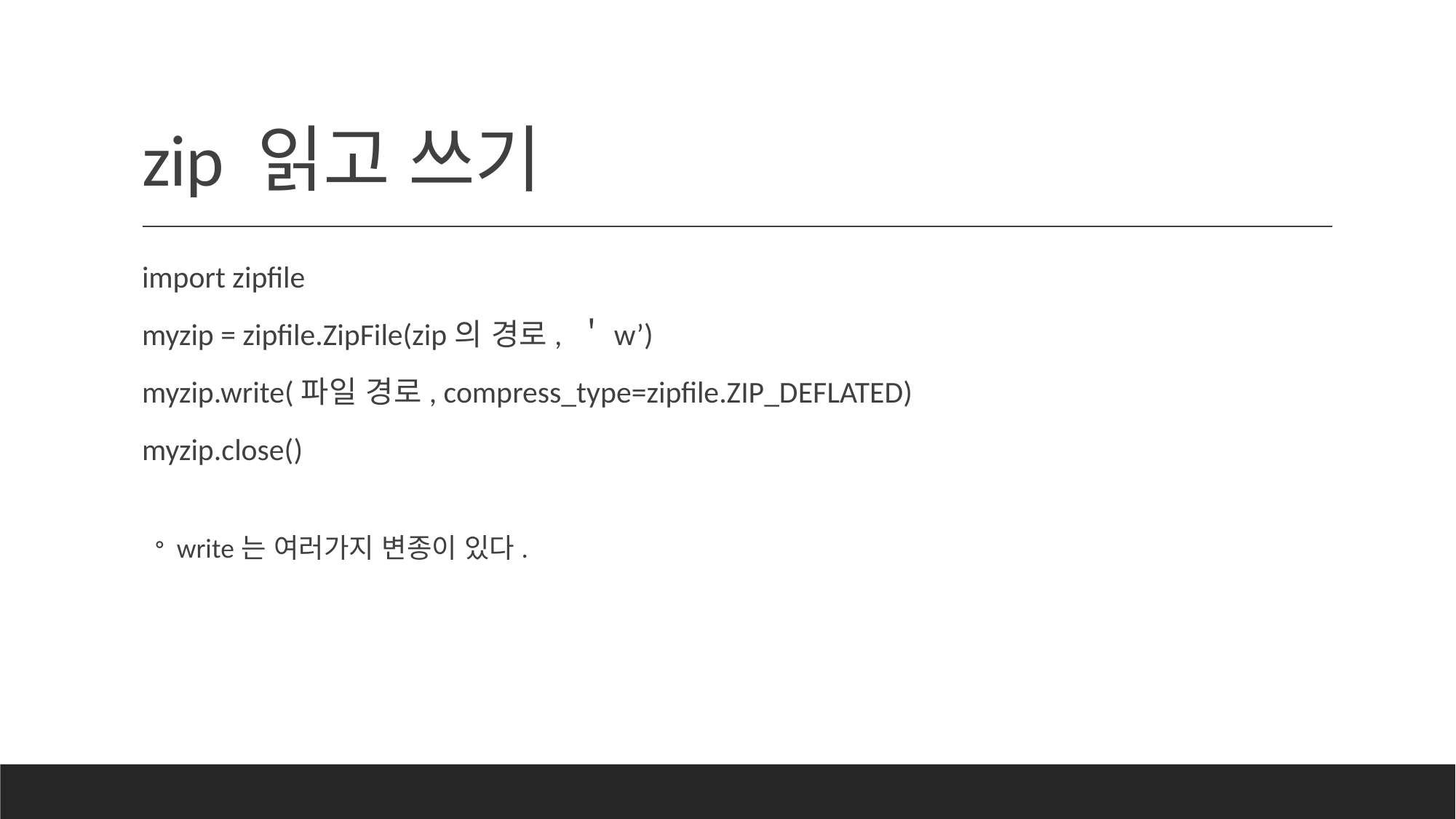

# zip 읽고 쓰기
import zipfile
myzip = zipfile.ZipFile(zip의 경로, ＇w’)
myzip.write(파일 경로, compress_type=zipfile.ZIP_DEFLATED)
myzip.close()

write는 여러가지 변종이 있다.